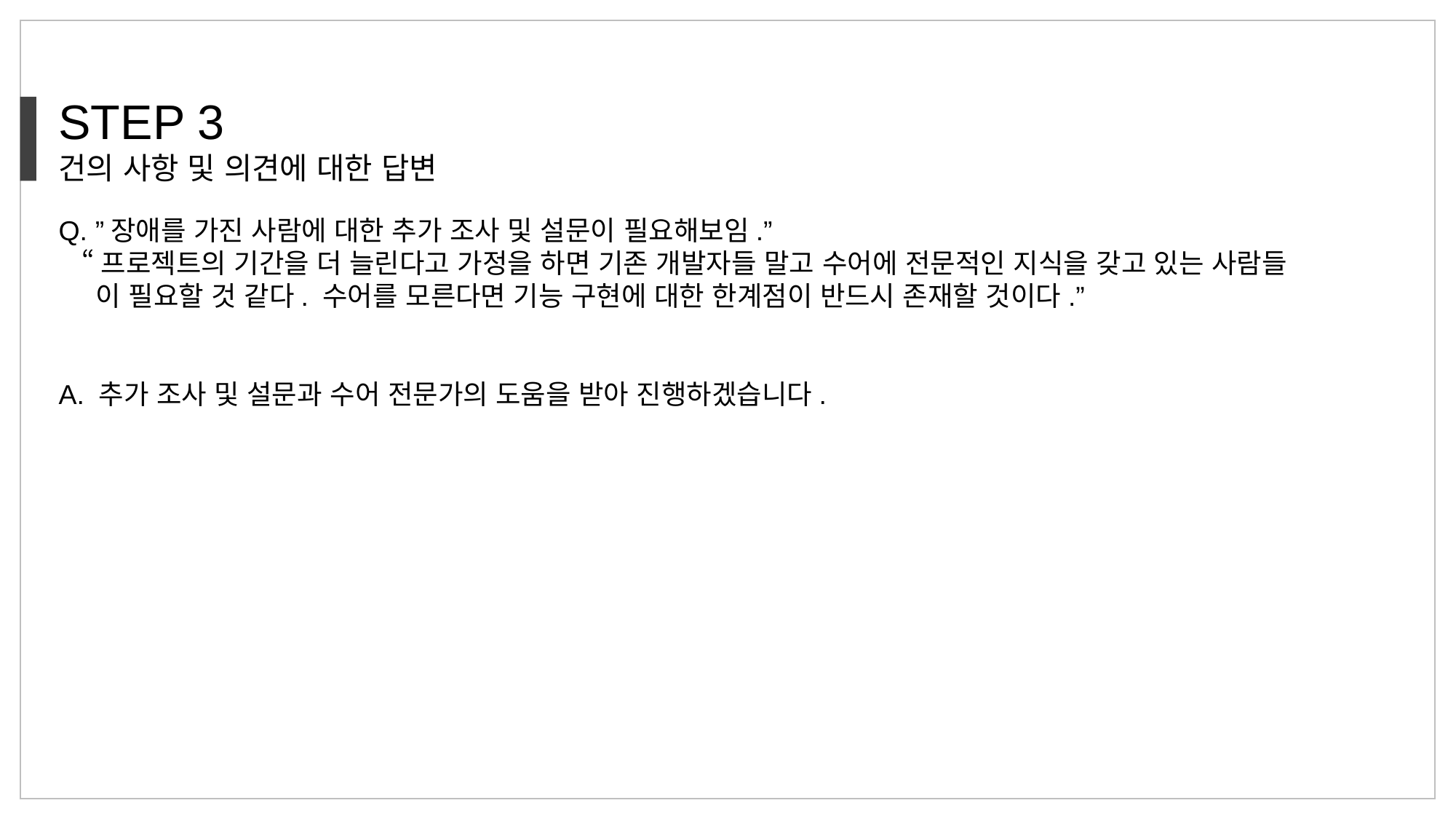

STEP 3
건의 사항 및 의견에 대한 답변

Q. ”장애를 가진 사람에 대한 추가 조사 및 설문이 필요해보임.”
   “프로젝트의 기간을 더 늘린다고 가정을 하면 기존 개발자들 말고 수어에 전문적인 지식을 갖고 있는 사람들
    이 필요할 것 같다. 수어를 모른다면 기능 구현에 대한 한계점이 반드시 존재할 것이다.”

A. 추가 조사 및 설문과 수어 전문가의 도움을 받아 진행하겠습니다.